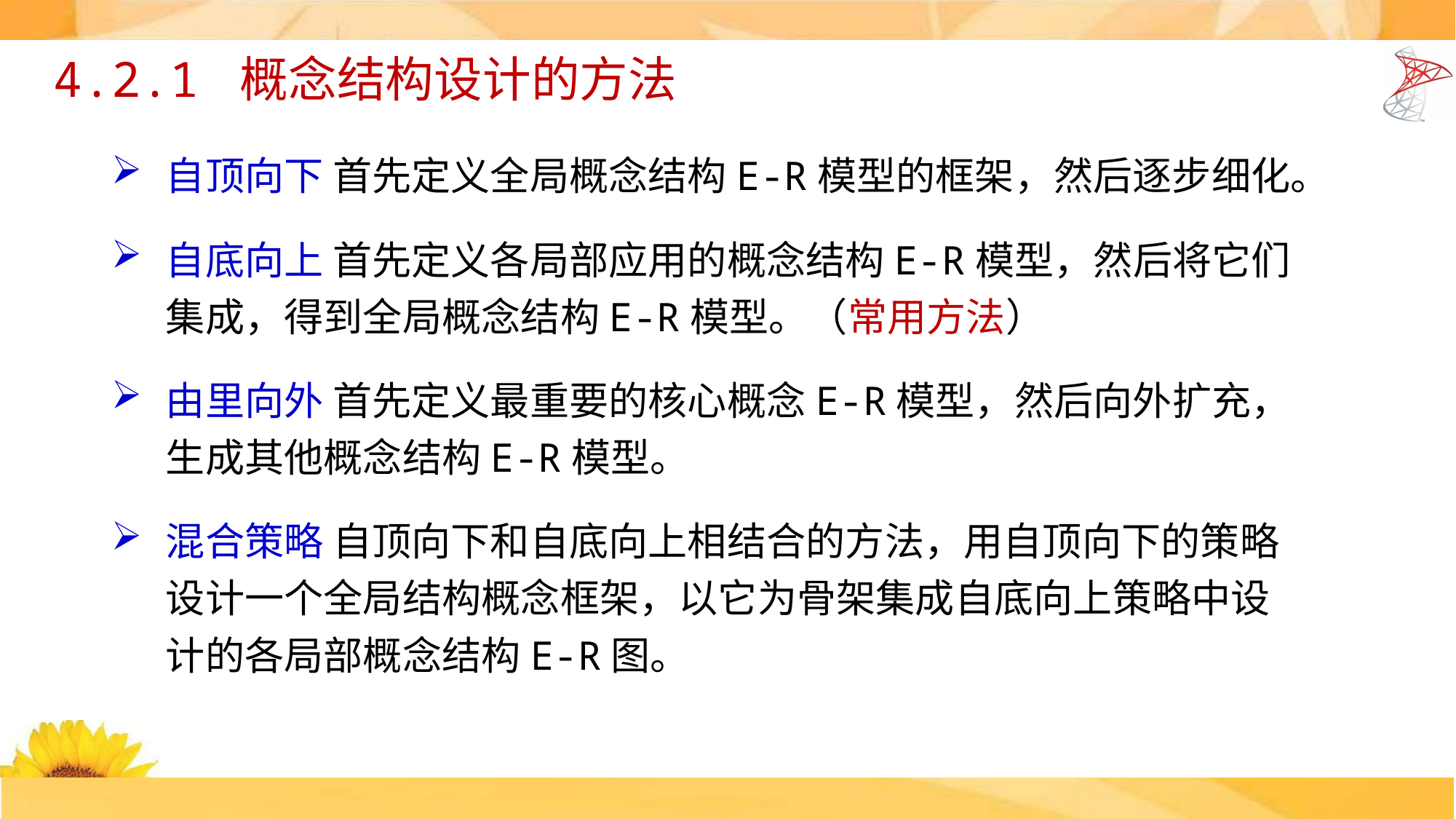

4.2.1 概念结构设计的方法
自顶向下 首先定义全局概念结构E-R模型的框架，然后逐步细化。
自底向上 首先定义各局部应用的概念结构E-R模型，然后将它们集成，得到全局概念结构E-R模型。（常用方法）
由里向外 首先定义最重要的核心概念E-R模型，然后向外扩充，生成其他概念结构E-R模型。
混合策略 自顶向下和自底向上相结合的方法，用自顶向下的策略设计一个全局结构概念框架，以它为骨架集成自底向上策略中设计的各局部概念结构E-R图。